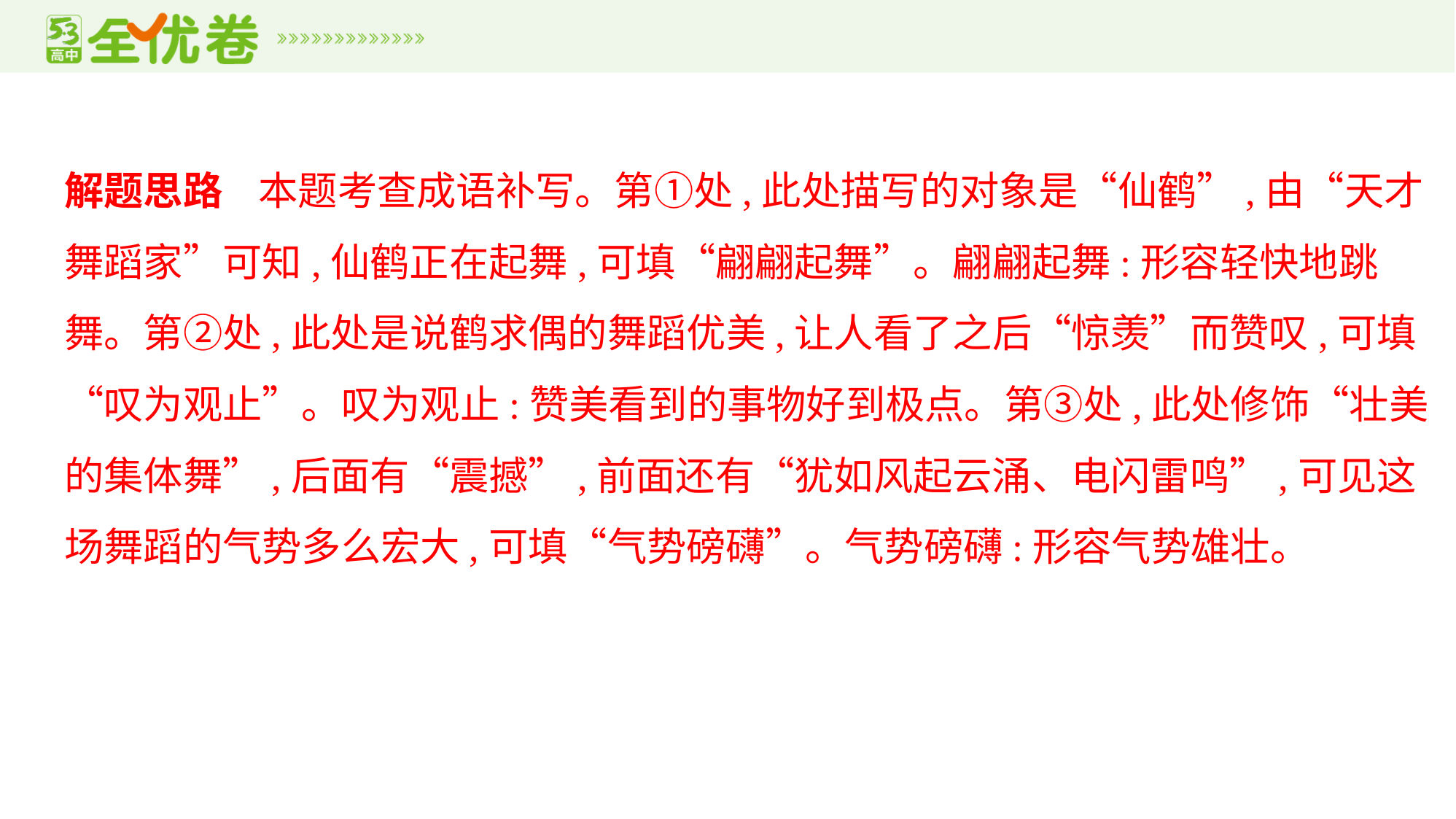

解题思路    本题考查成语补写。第①处,此处描写的对象是“仙鹤”,由“天才
舞蹈家”可知,仙鹤正在起舞,可填“翩翩起舞”。翩翩起舞:形容轻快地跳
舞。第②处,此处是说鹤求偶的舞蹈优美,让人看了之后“惊羡”而赞叹,可填
“叹为观止”。叹为观止:赞美看到的事物好到极点。第③处,此处修饰“壮美
的集体舞”,后面有“震撼”,前面还有“犹如风起云涌、电闪雷鸣”,可见这
场舞蹈的气势多么宏大,可填“气势磅礴”。气势磅礴:形容气势雄壮。